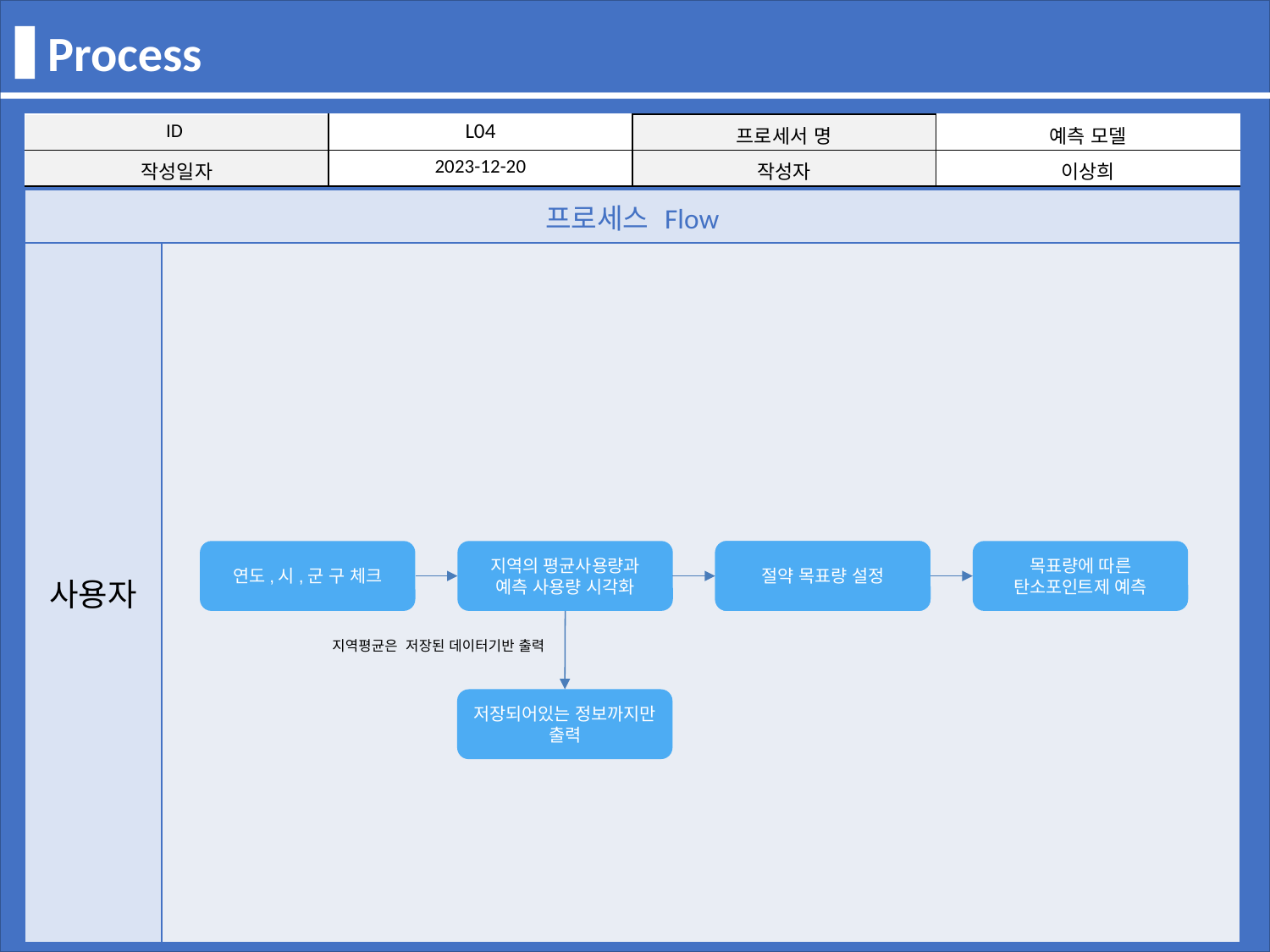

Process

| ID | L04 | 프로세서 명 | 예측 모델 |
| --- | --- | --- | --- |
| 작성일자 | 2023-12-20 | 작성자 | 이상희 |
| 프로세스 Flow |  |
| --- | --- |
| 사용자 |  |
연도,시,군 구 체크
지역의 평균사용량과 예측 사용량 시각화
가입
절약 목표량 설정
목표량에 따른 탄소포인트제 예측
지역평균은  저장된 데이터기반 출력
저장되어있는 정보까지만 출력